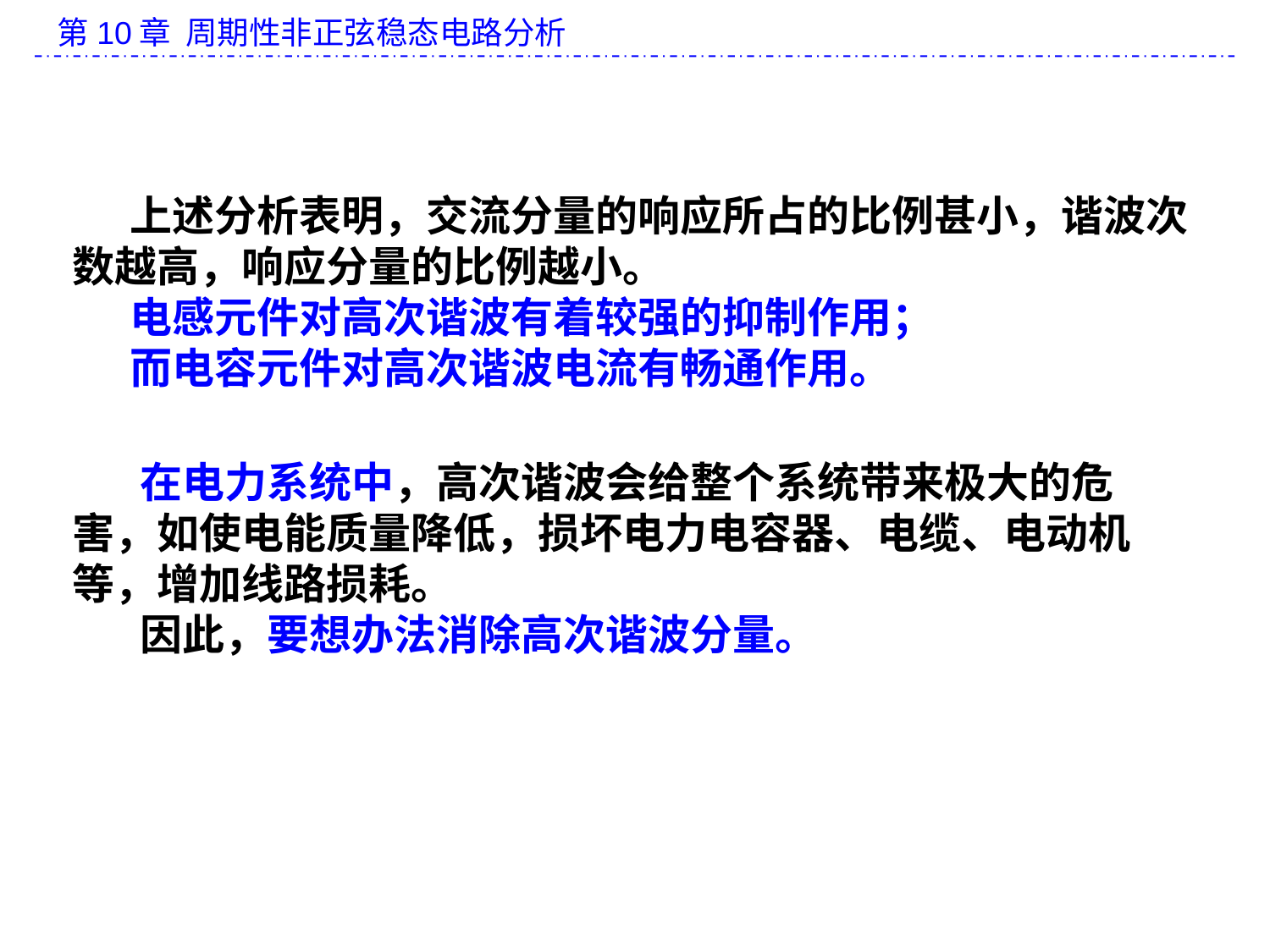

上述分析表明，交流分量的响应所占的比例甚小，谐波次数越高，响应分量的比例越小。
     电感元件对高次谐波有着较强的抑制作用；
     而电容元件对高次谐波电流有畅通作用。
      在电力系统中，高次谐波会给整个系统带来极大的危害，如使电能质量降低，损坏电力电容器、电缆、电动机等，增加线路损耗。
      因此，要想办法消除高次谐波分量。